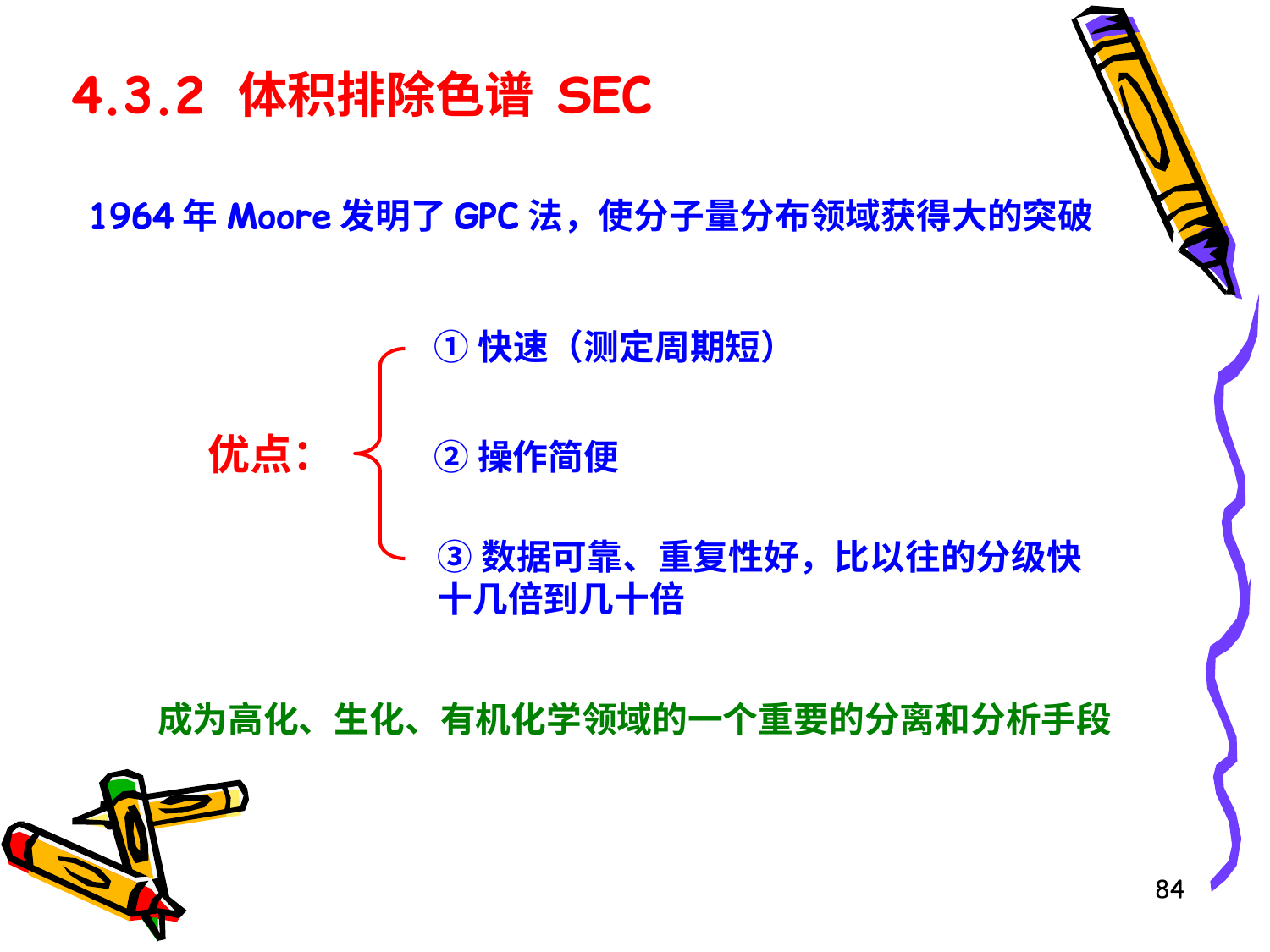

4.3.2 体积排除色谱 SEC
1964年Moore发明了GPC法，使分子量分布领域获得大的突破
①快速（测定周期短）

优点：
②操作简便
③数据可靠、重复性好，比以往的分级快十几倍到几十倍
成为高化、生化、有机化学领域的一个重要的分离和分析手段
84